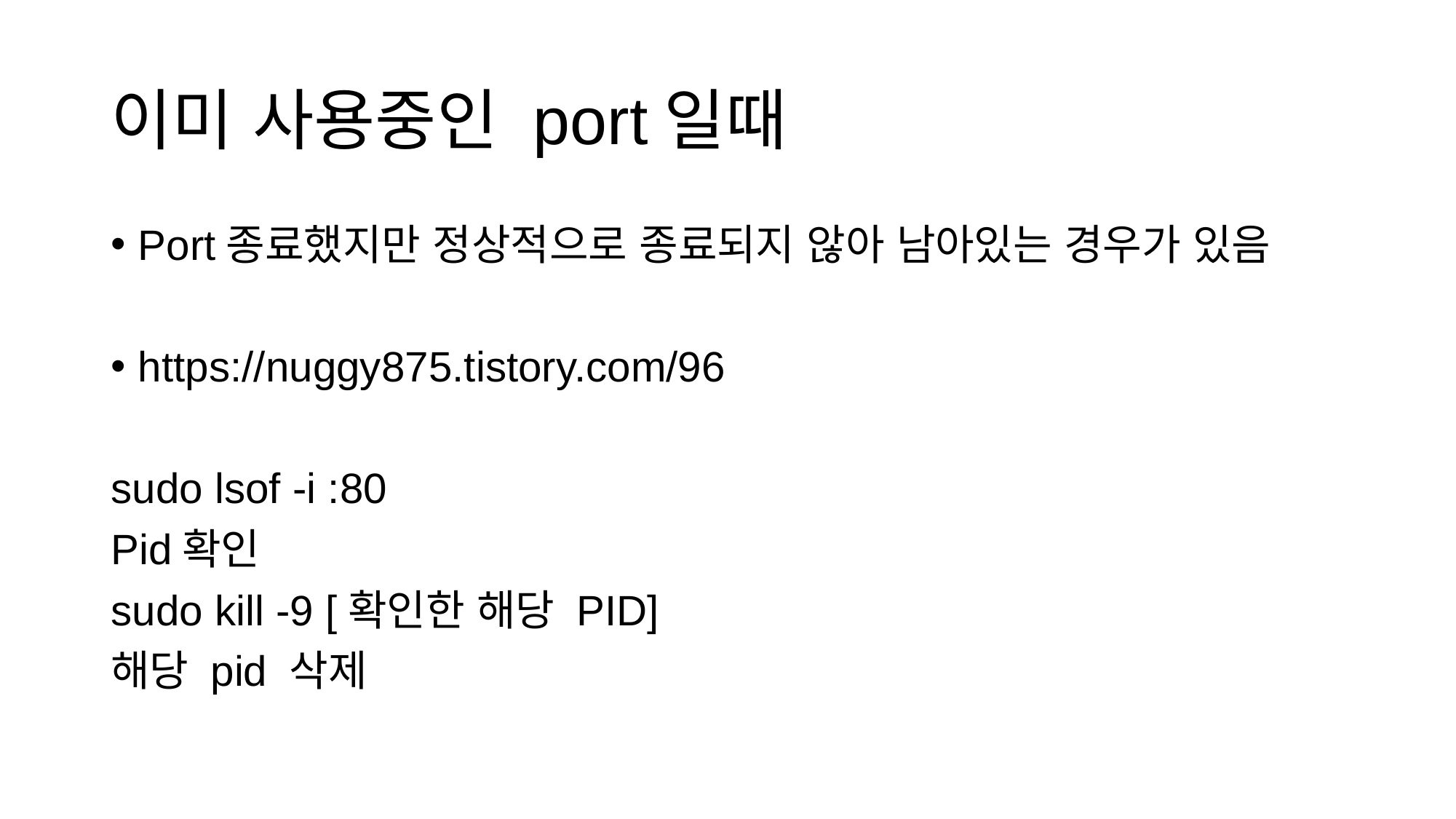

# 이미 사용중인 port일때
Port종료했지만 정상적으로 종료되지 않아 남아있는 경우가 있음

https://nuggy875.tistory.com/96

sudo lsof -i :80
Pid확인
sudo kill -9 [확인한 해당 PID]
해당 pid 삭제